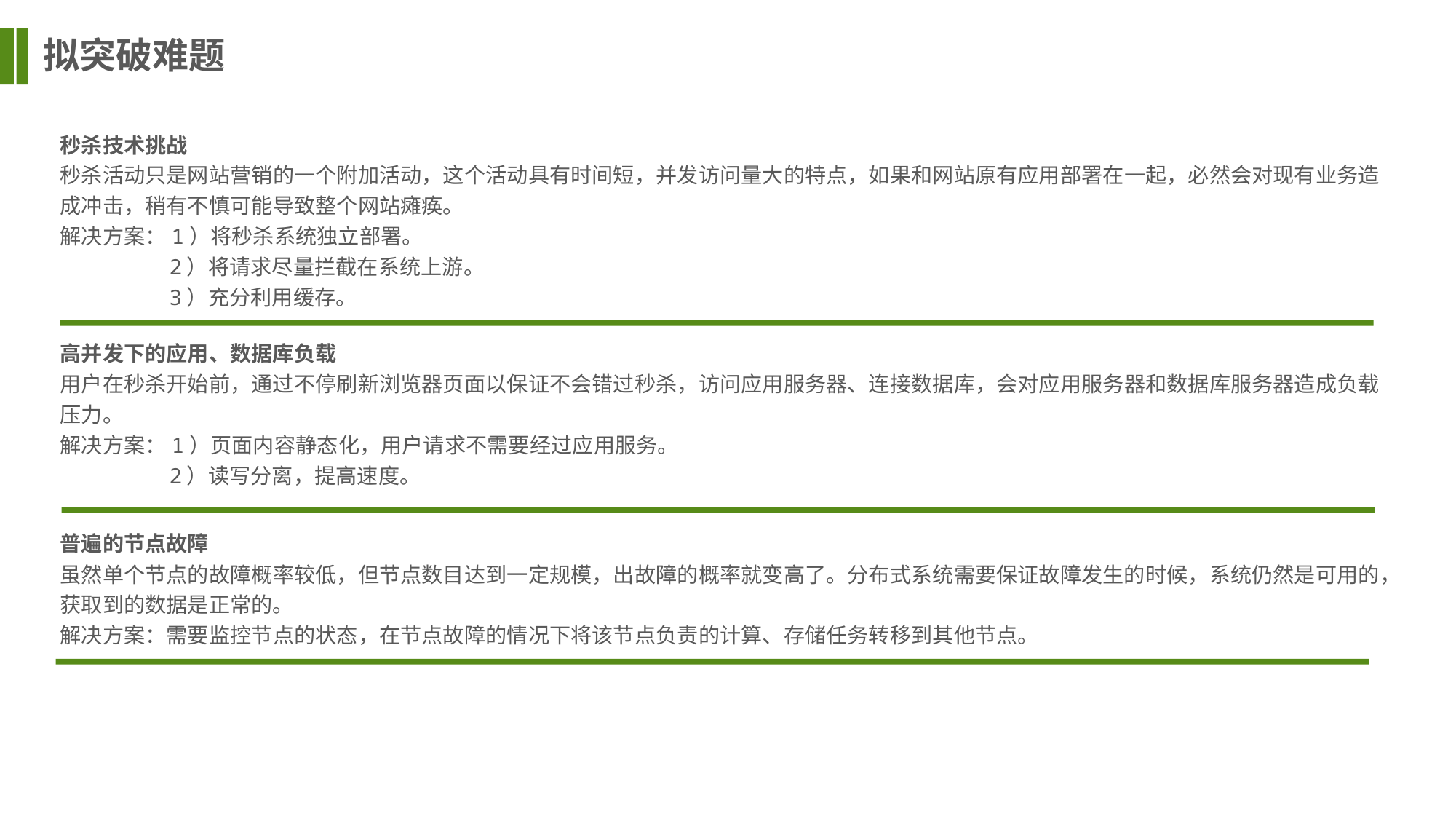

拟突破难题

秒杀技术挑战
秒杀活动只是网站营销的一个附加活动，这个活动具有时间短，并发访问量大的特点，如果和网站原有应用部署在一起，必然会对现有业务造成冲击，稍有不慎可能导致整个网站瘫痪。
解决方案：1）将秒杀系统独立部署。
	2）将请求尽量拦截在系统上游。
	3）充分利用缓存。

高并发下的应用、数据库负载
用户在秒杀开始前，通过不停刷新浏览器页面以保证不会错过秒杀，访问应用服务器、连接数据库，会对应用服务器和数据库服务器造成负载压力。
解决方案：1）页面内容静态化，用户请求不需要经过应用服务。
	2）读写分离，提高速度。

普遍的节点故障
虽然单个节点的故障概率较低，但节点数目达到一定规模，出故障的概率就变高了。分布式系统需要保证故障发生的时候，系统仍然是可用的，获取到的数据是正常的。
解决方案：需要监控节点的状态，在节点故障的情况下将该节点负责的计算、存储任务转移到其他节点。